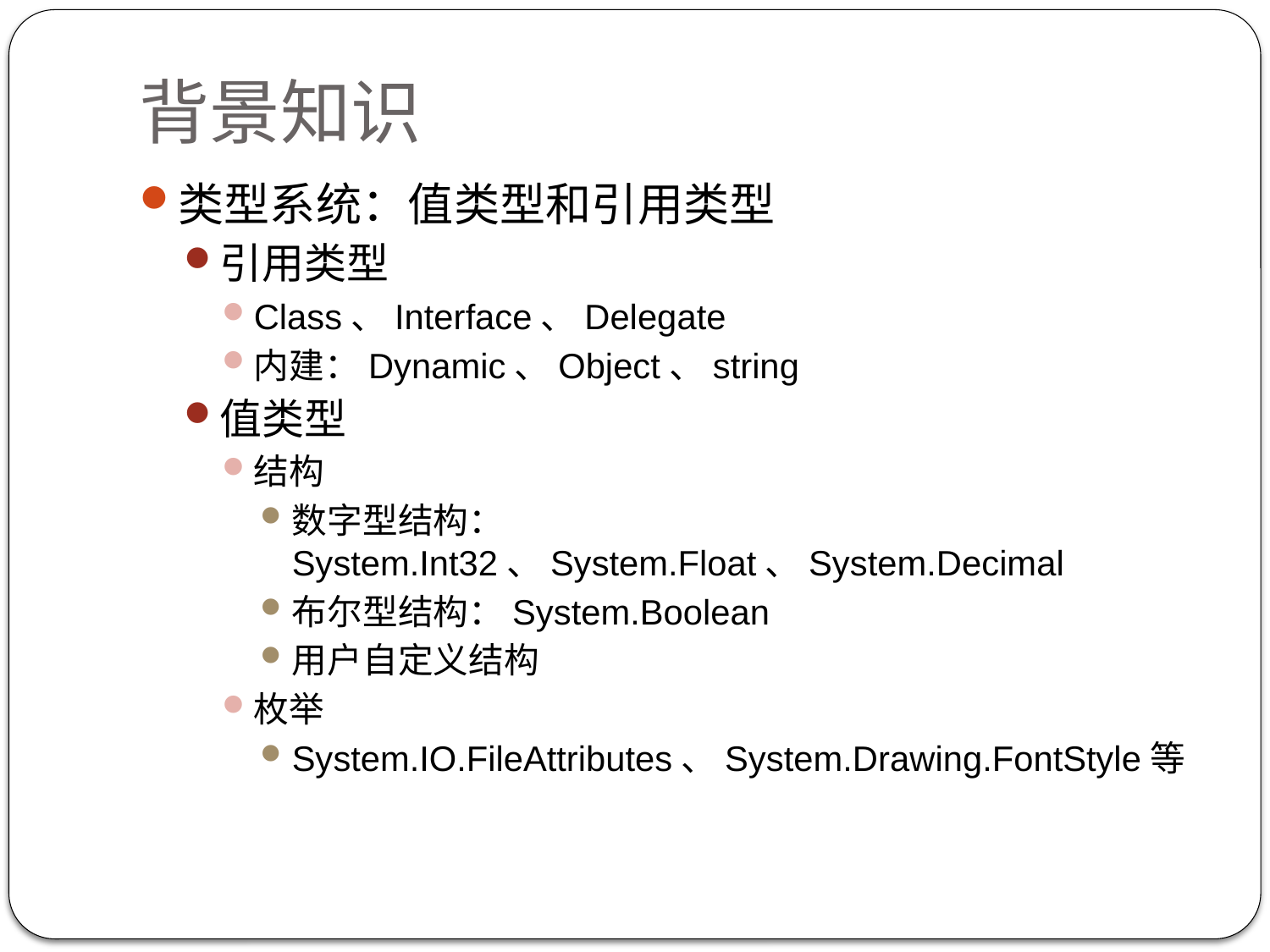

# 背景知识
类型系统：值类型和引用类型
引用类型
Class、Interface、Delegate
内建：Dynamic、Object、string
值类型
结构
数字型结构：System.Int32、System.Float、System.Decimal
布尔型结构：System.Boolean
用户自定义结构
枚举
System.IO.FileAttributes、System.Drawing.FontStyle等